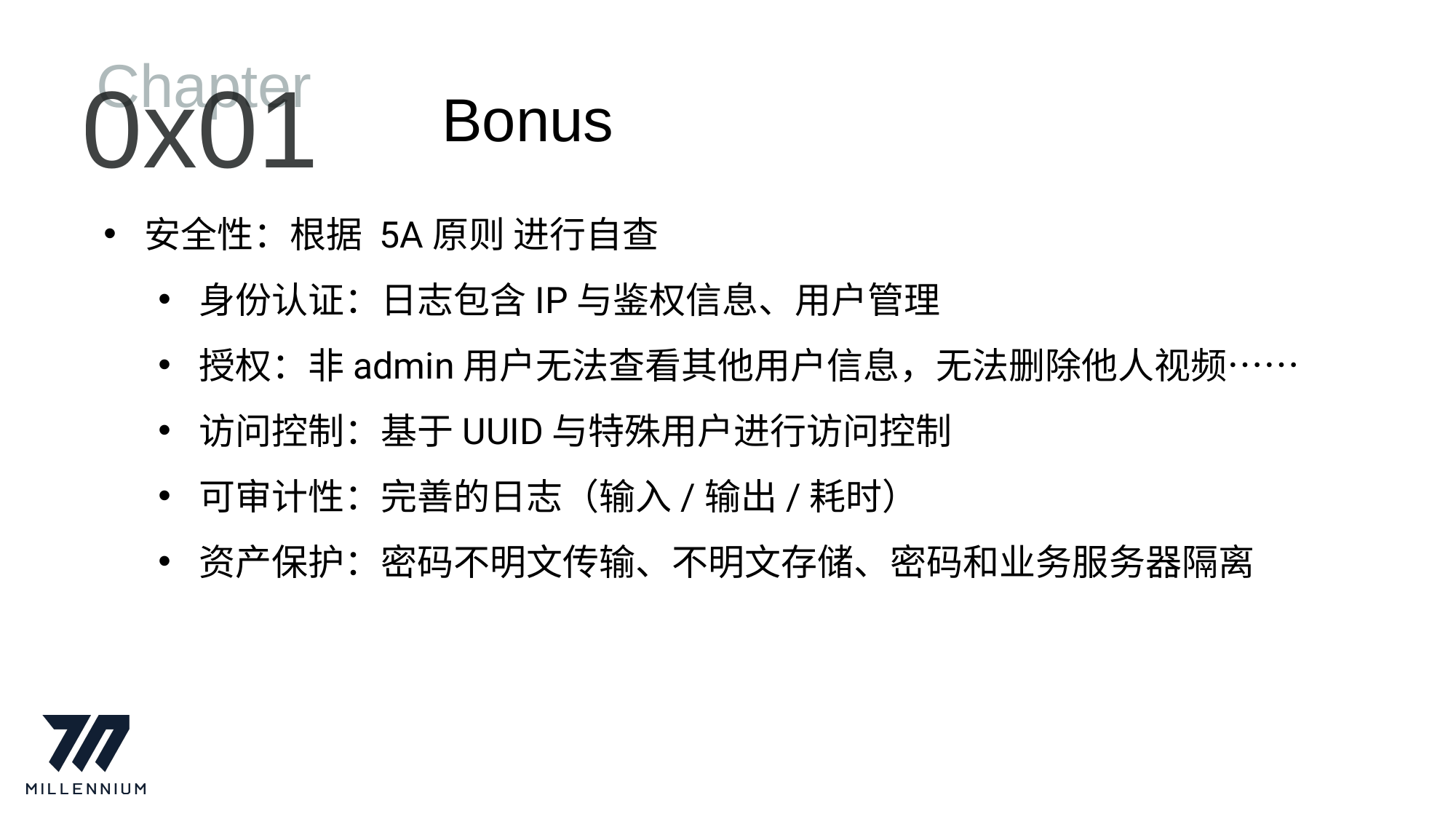

0x01
# Bonus
安全性：根据 5A原则 进行自查
身份认证：日志包含IP与鉴权信息、用户管理
授权：非admin用户无法查看其他用户信息，无法删除他人视频……
访问控制：基于UUID与特殊用户进行访问控制
可审计性：完善的日志（输入/输出/耗时）
资产保护：密码不明文传输、不明文存储、密码和业务服务器隔离